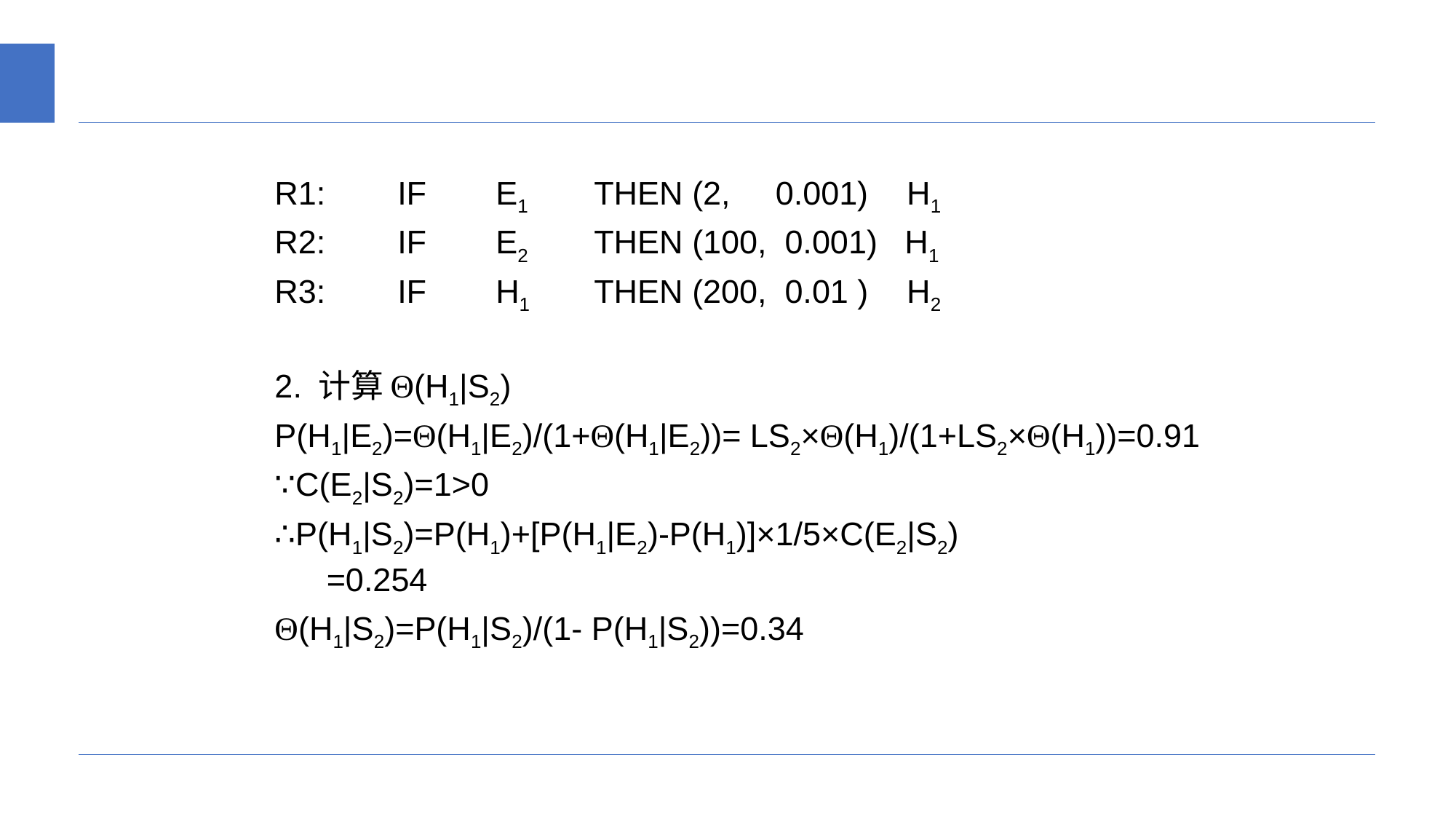

R1:	IF 	E1	THEN		(2,     0.001)	  H1
R2:	IF 	E2	THEN		(100,  0.001)   H1
R3:	IF 	H1	THEN		(200,  0.01 )	  H2

2. 计算Θ(H1|S2)
P(H1|E2)=Θ(H1|E2)/(1+Θ(H1|E2))= LS2×Θ(H1)/(1+LS2×Θ(H1))=0.91
∵C(E2|S2)=1>0
∴P(H1|S2)=P(H1)+[P(H1|E2)-P(H1)]×1/5×C(E2|S2)
		   =0.254
Θ(H1|S2)=P(H1|S2)/(1- P(H1|S2))=0.34